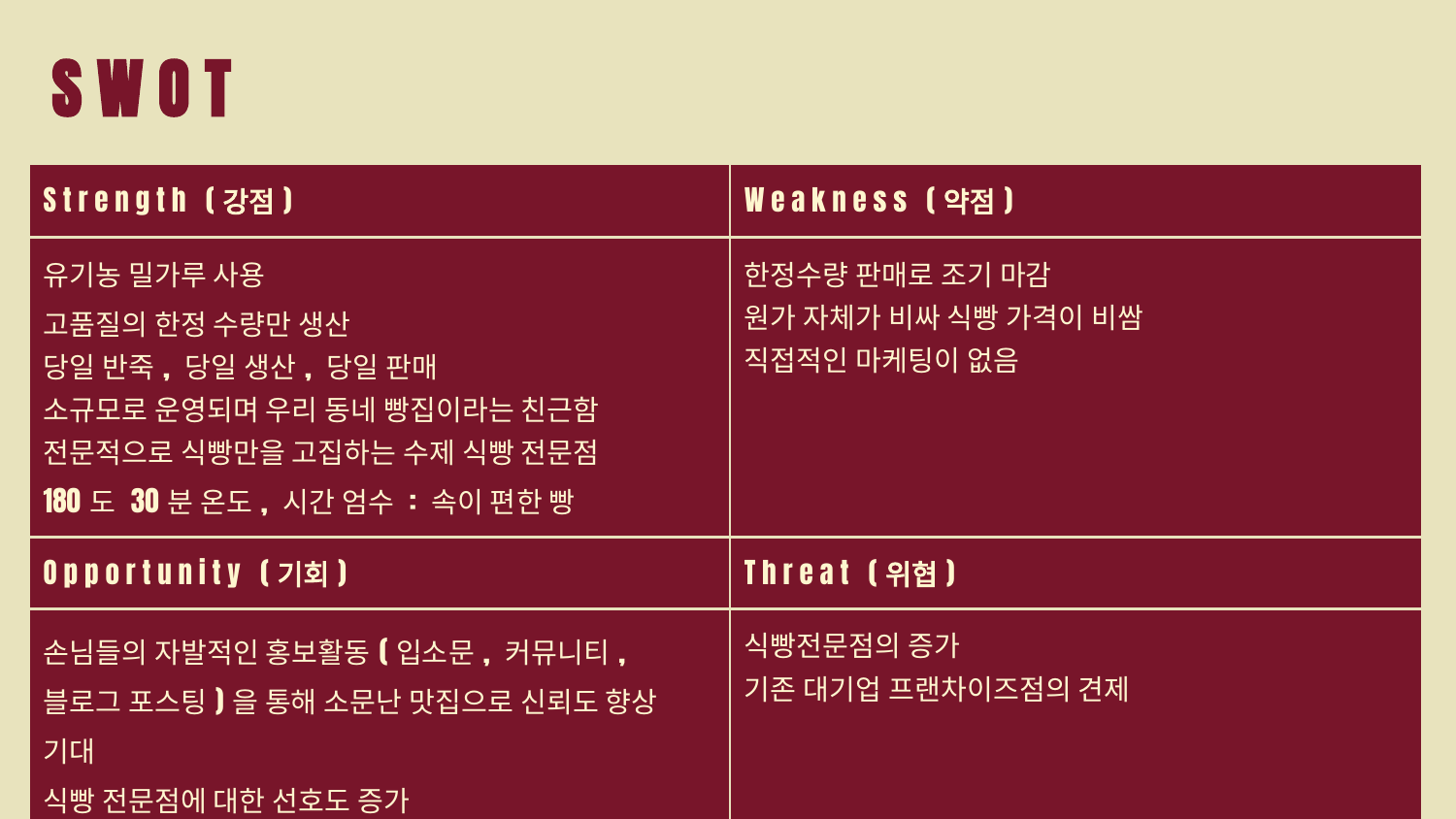

# S W O T
| S t r e n g t h (강점) | W e a k n e s s (약점) |
| --- | --- |
| 유기농 밀가루 사용 고품질의 한정 수량만 생산 당일 반죽, 당일 생산, 당일 판매 소규모로 운영되며 우리 동네 빵집이라는 친근함 전문적으로 식빵만을 고집하는 수제 식빵 전문점 180도 30분 온도, 시간 엄수 : 속이 편한 빵 | 한정수량 판매로 조기 마감 원가 자체가 비싸 식빵 가격이 비쌈 직접적인 마케팅이 없음 |
| O p p o r t u n i t y (기회) | T h r e a t (위협) |
| 손님들의 자발적인 홍보활동(입소문, 커뮤니티, 블로그 포스팅)을 통해 소문난 맛집으로 신뢰도 향상 기대 식빵 전문점에 대한 선호도 증가 | 식빵전문점의 증가 기존 대기업 프랜차이즈점의 견제 |